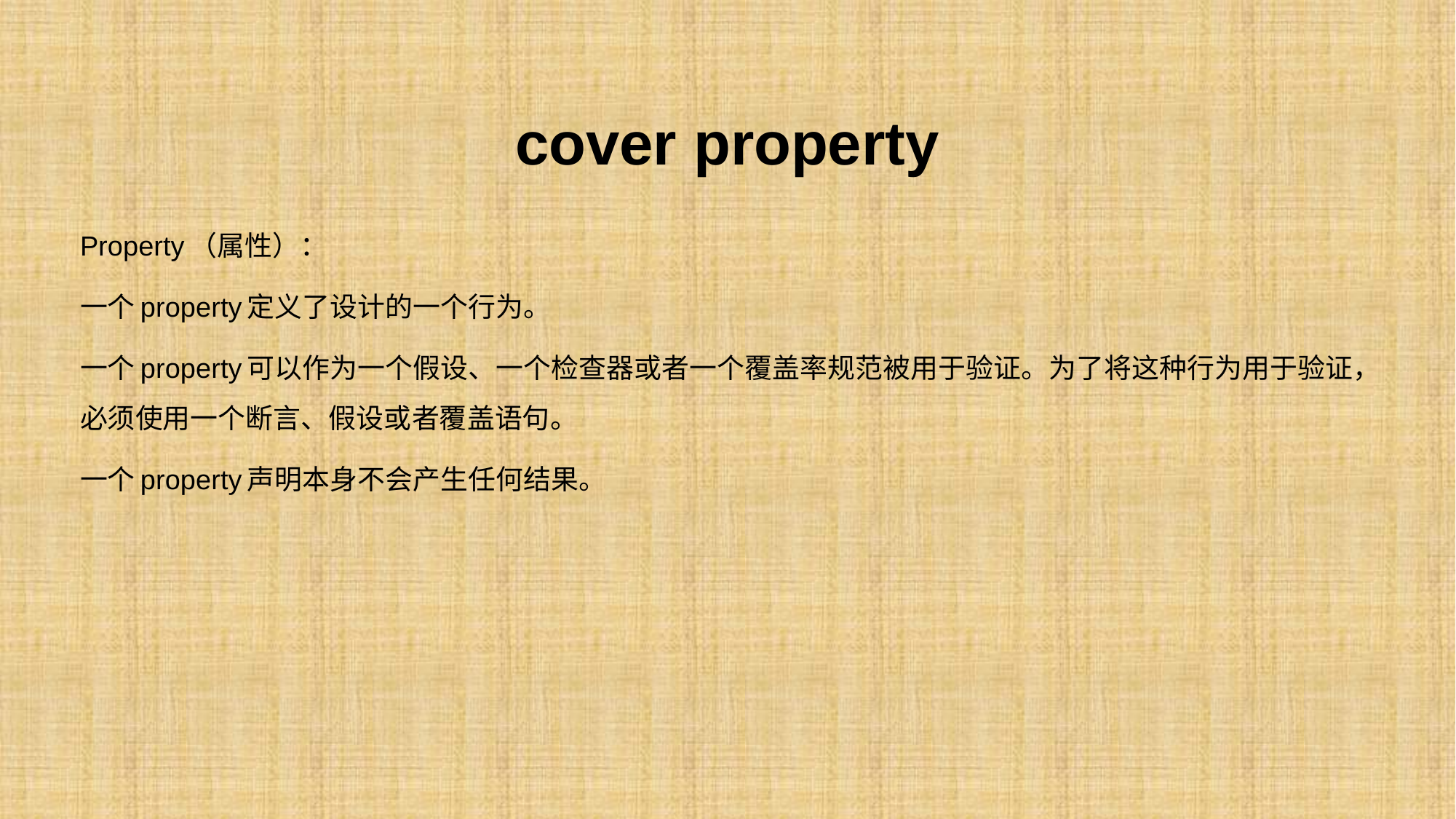

# cover property
Property（属性）：
一个property定义了设计的一个行为。
一个property可以作为一个假设、一个检查器或者一个覆盖率规范被用于验证。为了将这种行为用于验证，必须使用一个断言、假设或者覆盖语句。
一个property声明本身不会产生任何结果。